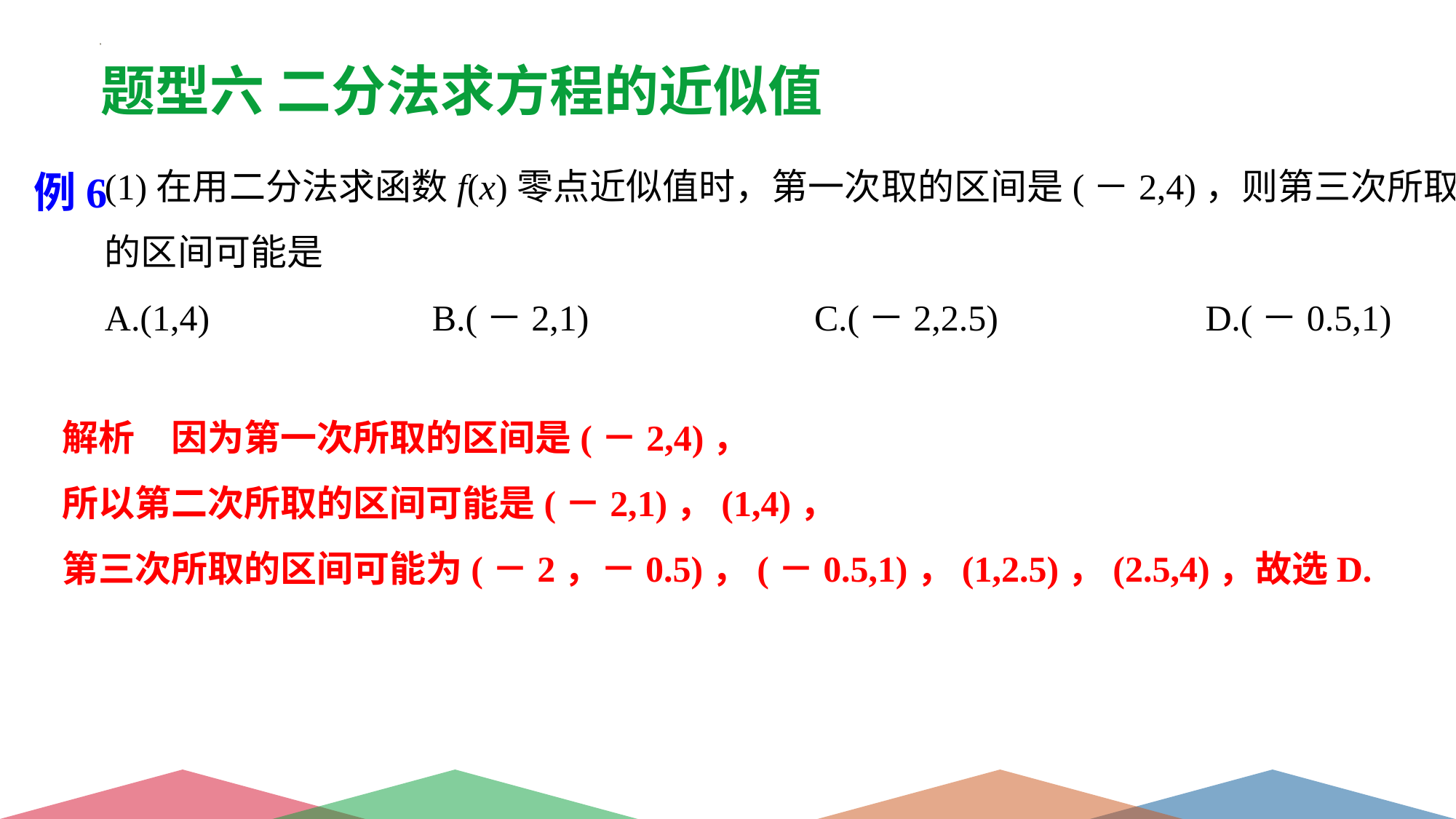

题型六 二分法求方程的近似值
(1)在用二分法求函数f(x)零点近似值时，第一次取的区间是(－2,4)，则第三次所取的区间可能是
A.(1,4)  		B.(－2,1)		      C.(－2,2.5)  	             D.(－0.5,1)
例6

解析　因为第一次所取的区间是(－2,4)，
所以第二次所取的区间可能是(－2,1)，(1,4)，
第三次所取的区间可能为(－2，－0.5)，(－0.5,1)，(1,2.5)，(2.5,4)，故选D.